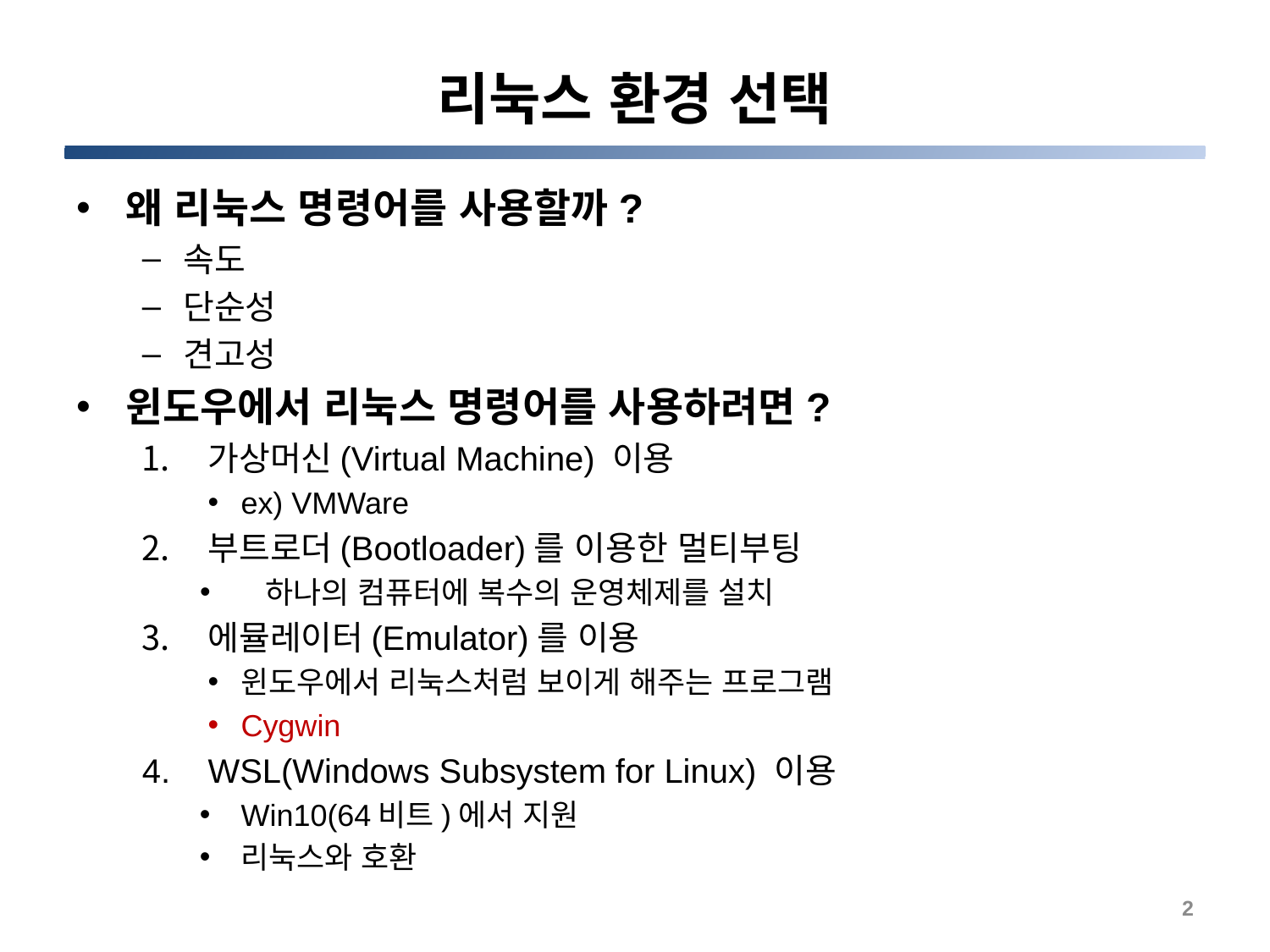

# 리눅스 환경 선택
왜 리눅스 명령어를 사용할까?
속도
단순성
견고성
윈도우에서 리눅스 명령어를 사용하려면?
가상머신(Virtual Machine) 이용
ex) VMWare
부트로더(Bootloader)를 이용한 멀티부팅
하나의 컴퓨터에 복수의 운영체제를 설치
에뮬레이터(Emulator)를 이용
윈도우에서 리눅스처럼 보이게 해주는 프로그램
Cygwin
WSL(Windows Subsystem for Linux) 이용
Win10(64비트)에서 지원
리눅스와 호환

2